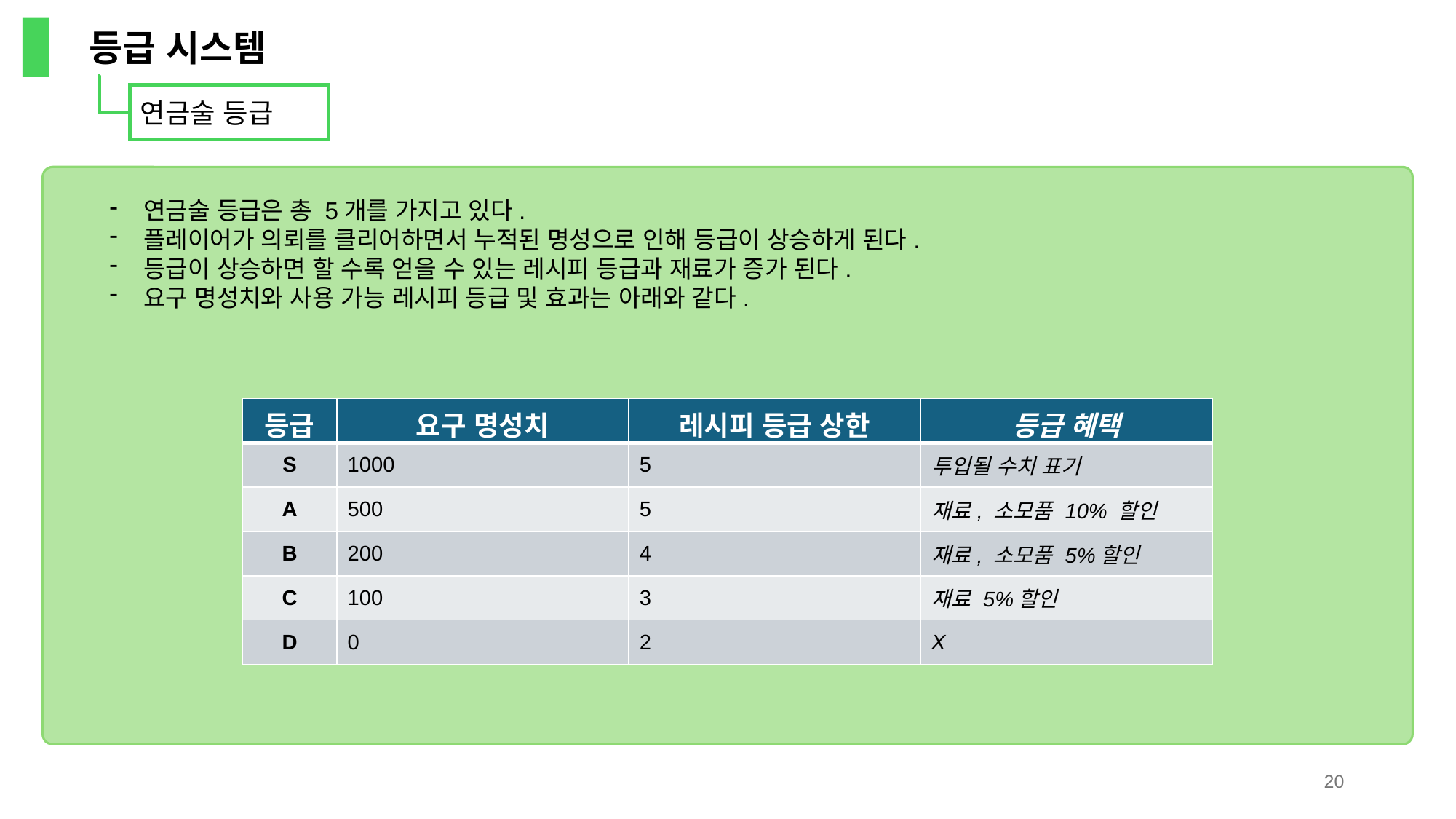

등급 시스템
연금술 등급

연금술 등급은 총 5개를 가지고 있다.
플레이어가 의뢰를 클리어하면서 누적된 명성으로 인해 등급이 상승하게 된다.
등급이 상승하면 할 수록 얻을 수 있는 레시피 등급과 재료가 증가 된다.
요구 명성치와 사용 가능 레시피 등급 및 효과는 아래와 같다.
| 등급 | 요구 명성치 | 레시피 등급 상한 | 등급 혜택 |
| --- | --- | --- | --- |
| S | 1000 | 5 | 투입될 수치 표기 |
| A | 500 | 5 | 재료, 소모품 10% 할인 |
| B | 200 | 4 | 재료, 소모품 5%할인 |
| C | 100 | 3 | 재료 5%할인 |
| D | 0 | 2 | X |
20